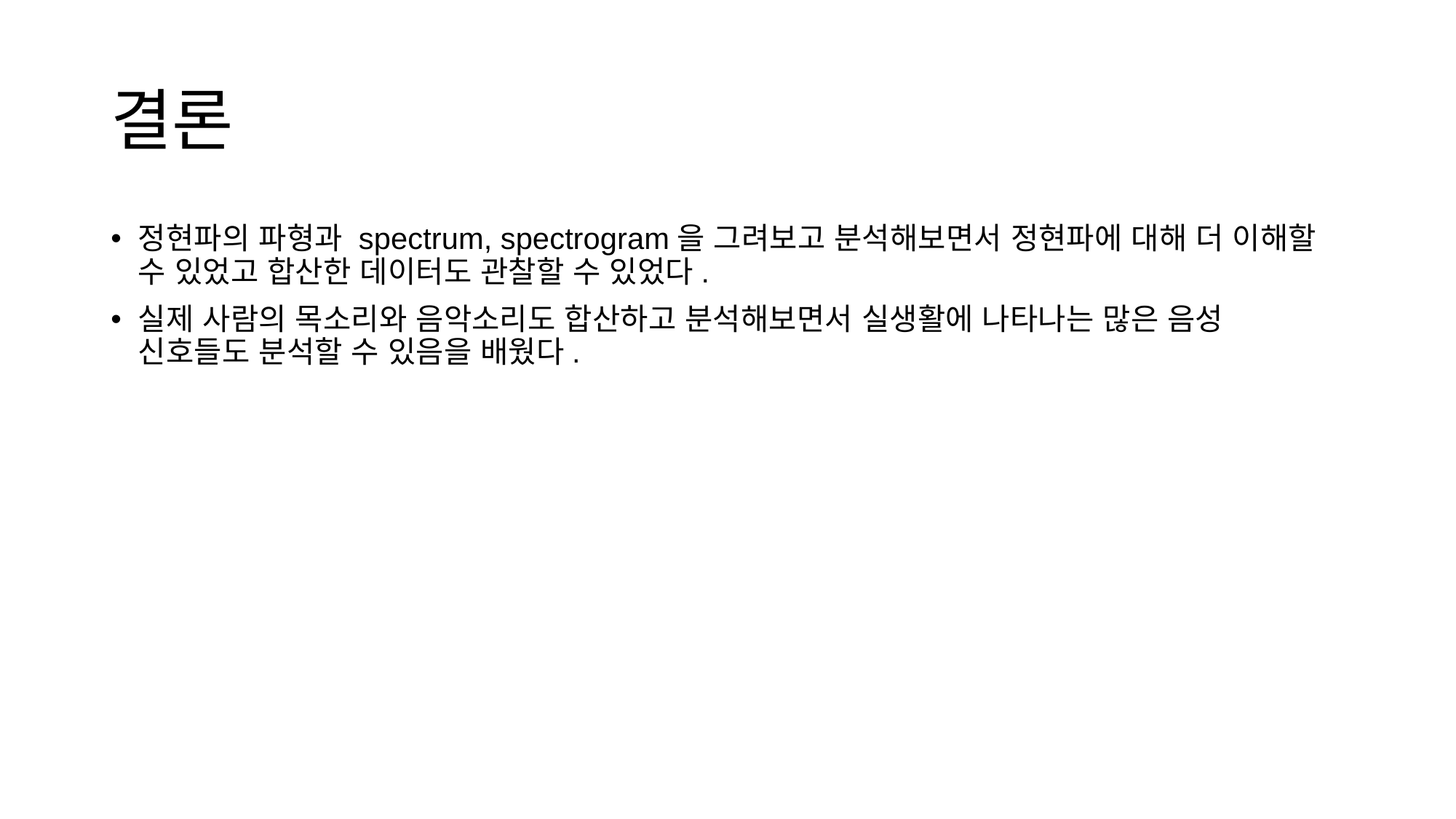

# 결론
정현파의 파형과 spectrum, spectrogram을 그려보고 분석해보면서 정현파에 대해 더 이해할 수 있었고 합산한 데이터도 관찰할 수 있었다.
실제 사람의 목소리와 음악소리도 합산하고 분석해보면서 실생활에 나타나는 많은 음성 신호들도 분석할 수 있음을 배웠다.